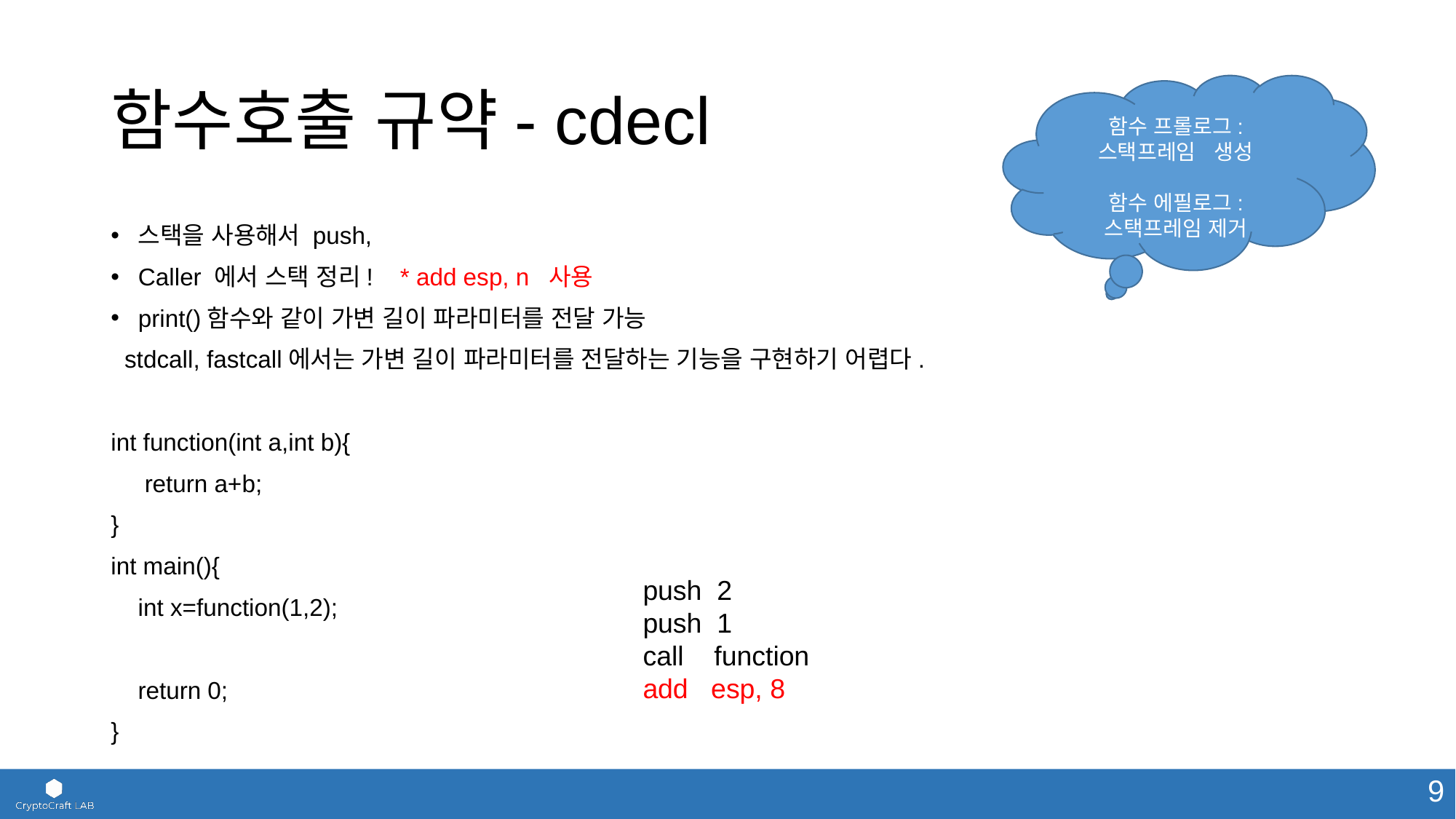

# 함수호출 규약- cdecl

함수 프롤로그: 스택프레임   생성

함수 에필로그: 스택프레임 제거

스택을 사용해서 push,
Caller 에서 스택 정리!    * add esp, n  사용
print()함수와 같이 가변 길이 파라미터를 전달 가능
  stdcall, fastcall에서는 가변 길이 파라미터를 전달하는 기능을 구현하기 어렵다.

int function(int a,int b){
     return a+b;
}
int main(){
    int x=function(1,2);

    return 0;
}
push  2
push  1
call    function
add   esp, 8